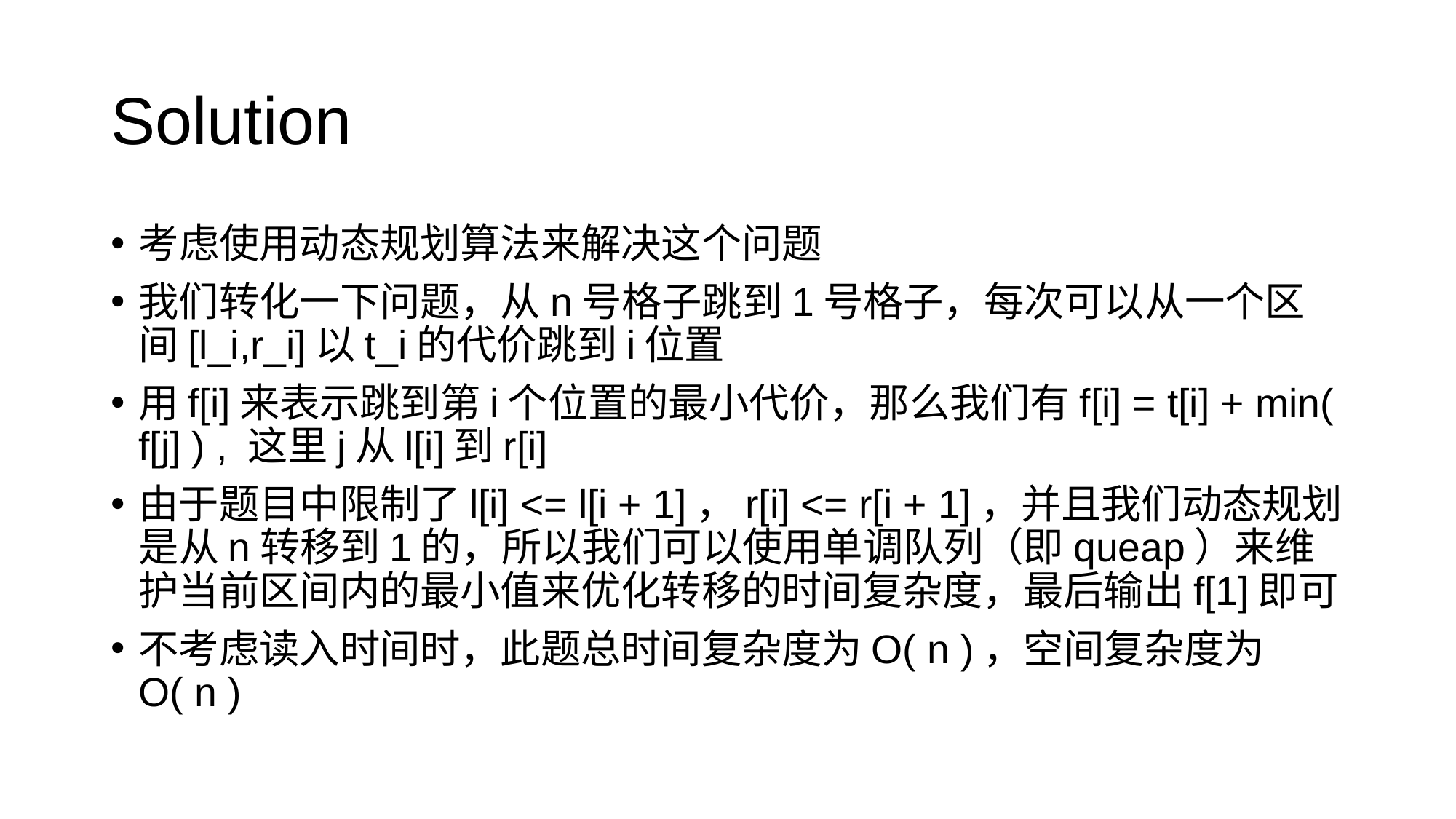

# Solution
考虑使用动态规划算法来解决这个问题
我们转化一下问题，从n号格子跳到1号格子，每次可以从一个区间[l_i,r_i]以t_i的代价跳到i位置
用f[i]来表示跳到第i个位置的最小代价，那么我们有f[i] = t[i] + min( f[j] ) , 这里j从l[i]到r[i]
由于题目中限制了l[i] <= l[i + 1]，r[i] <= r[i + 1]，并且我们动态规划是从n转移到1的，所以我们可以使用单调队列（即queap）来维护当前区间内的最小值来优化转移的时间复杂度，最后输出f[1]即可
不考虑读入时间时，此题总时间复杂度为O( n )，空间复杂度为O( n )